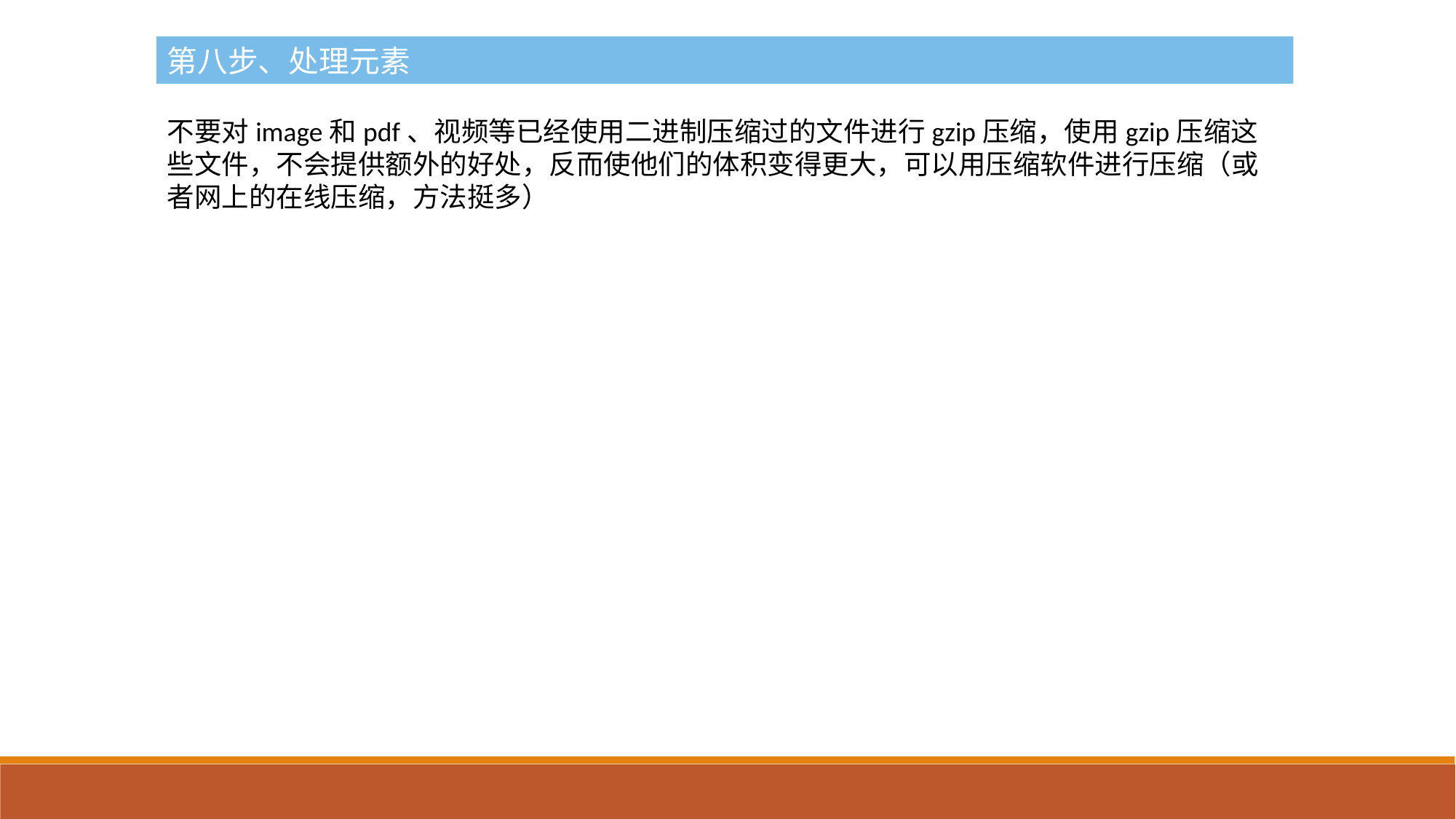

第八步、处理元素
不要对image和pdf、视频等已经使用二进制压缩过的文件进行gzip压缩，使用gzip压缩这些文件，不会提供额外的好处，反而使他们的体积变得更大，可以用压缩软件进行压缩（或者网上的在线压缩，方法挺多）